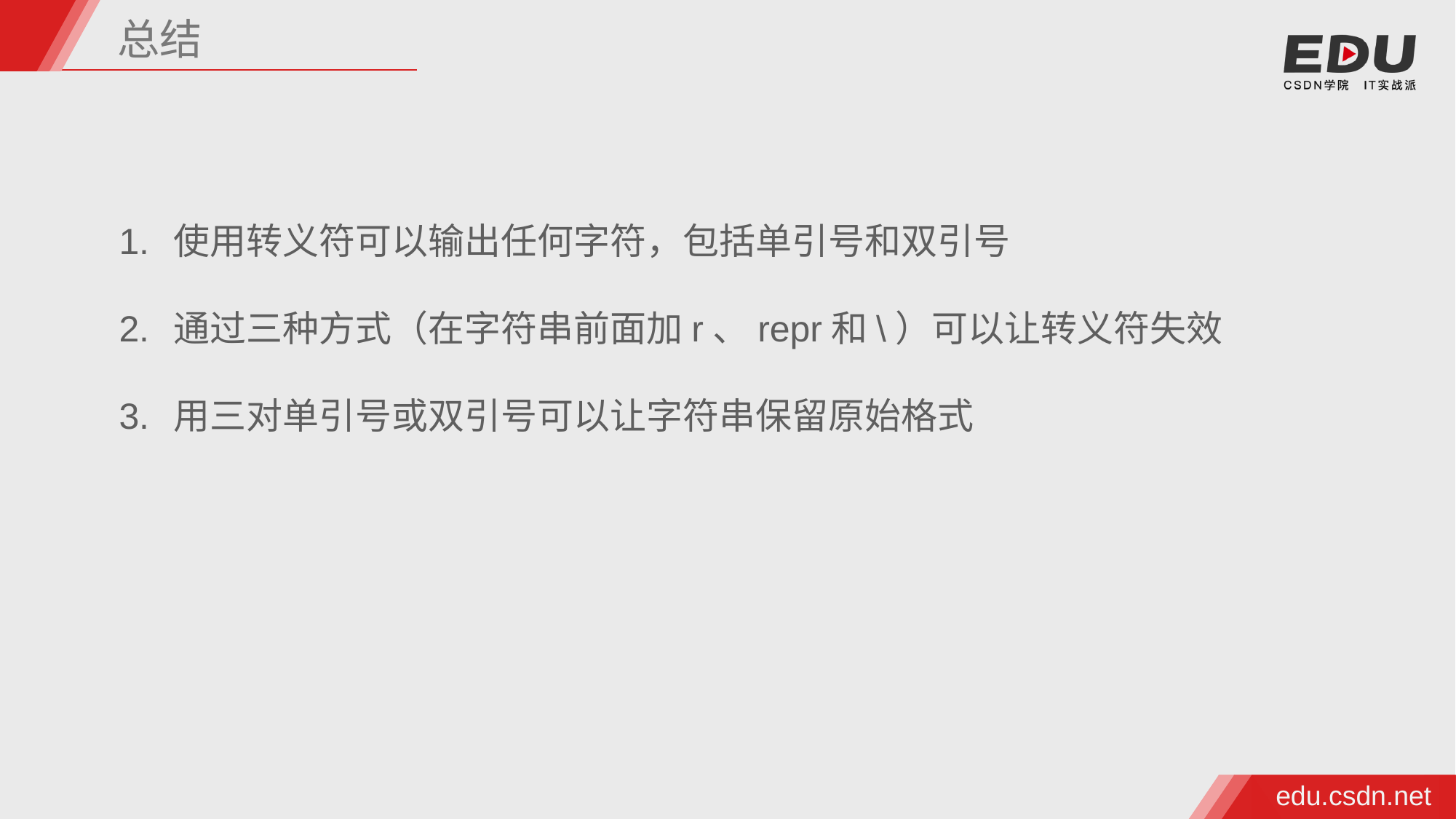

总结
使用转义符可以输出任何字符，包括单引号和双引号
通过三种方式（在字符串前面加r、repr和\）可以让转义符失效
用三对单引号或双引号可以让字符串保留原始格式
edu.csdn.net